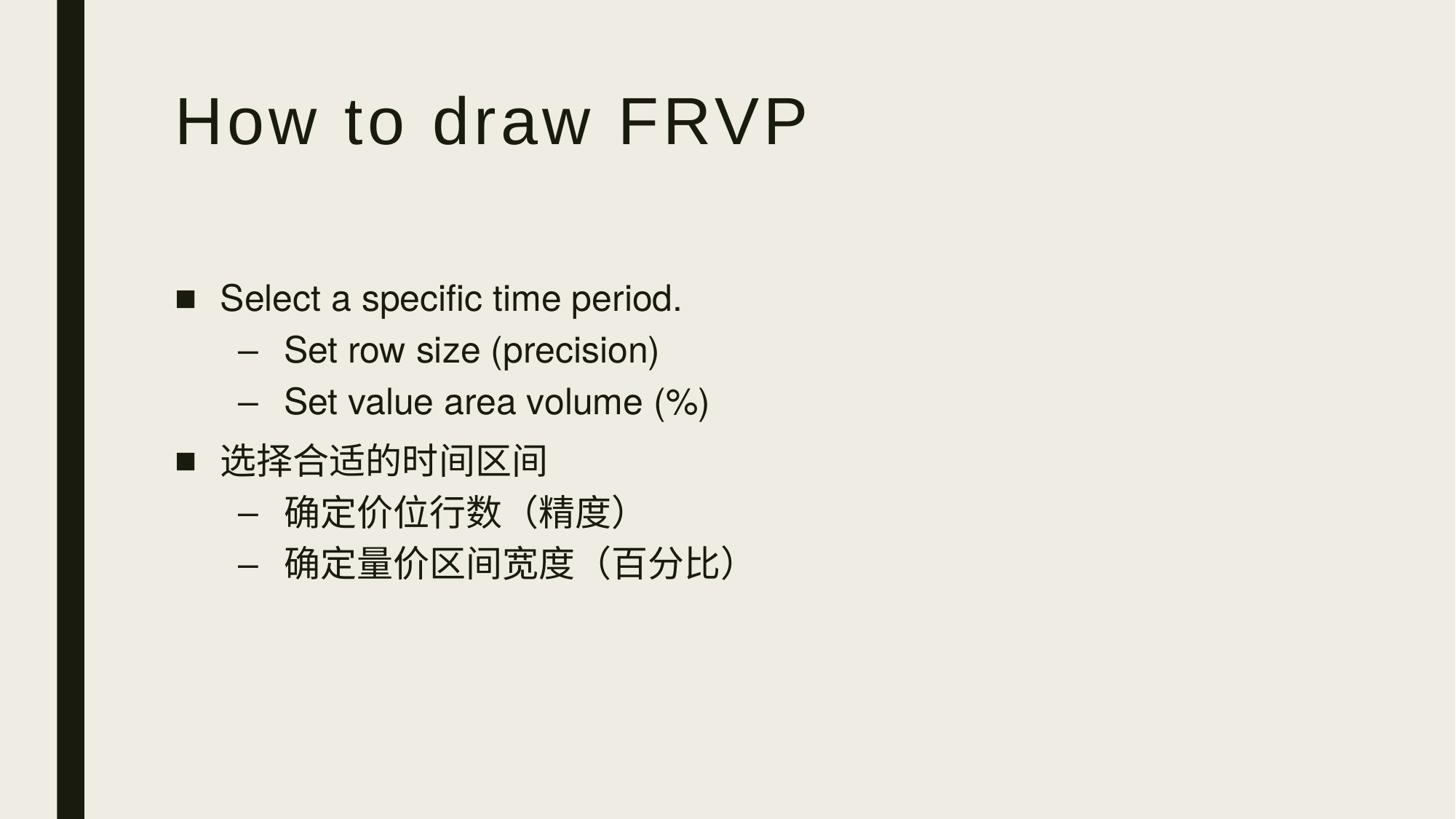

# How to draw FRVP
Select a specific time period.
Set row size (precision)
Set value area volume (%)
选择合适的时间区间
确定价位行数（精度）
确定量价区间宽度（百分比）